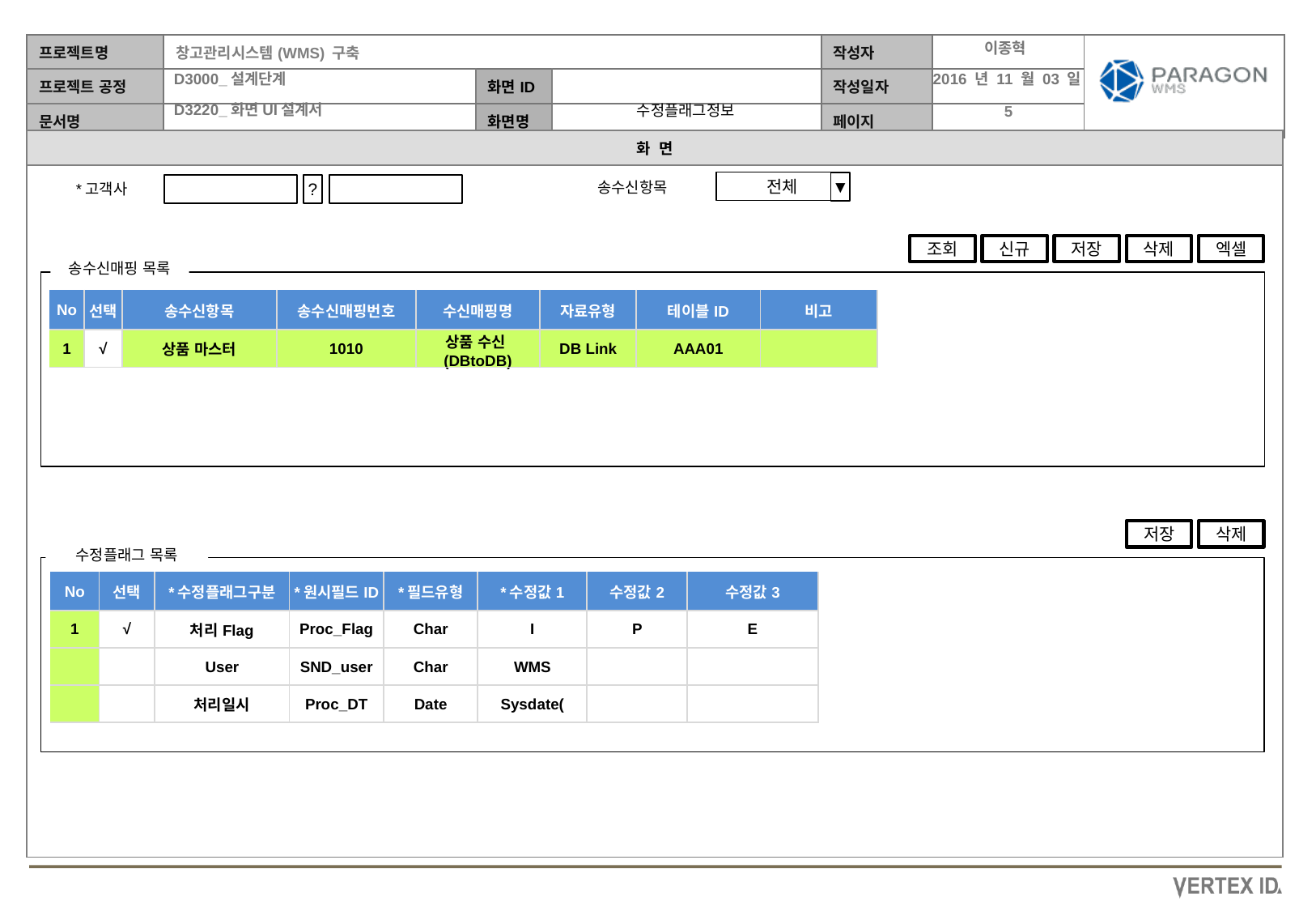

이종혁
2016 년 11 월 03 일
수정플래그정보
송수신항목
전체
▼
*고객사

?

조회
신규
저장
삭제
엑셀
송수신매핑 목록

| No | 선택 | 송수신항목 | 송수신매핑번호 | 수신매핑명 | 자료유형 | 테이블ID | 비고 |
| --- | --- | --- | --- | --- | --- | --- | --- |
| 1 | √ | 상품 마스터 | 1010 | 상품 수신(DBtoDB) | DB Link | AAA01 |  |
저장
삭제
수정플래그 목록

| No | 선택 | \*수정플래그구분 | \*원시필드ID | \*필드유형 | \*수정값1 | 수정값2 | 수정값3 |
| --- | --- | --- | --- | --- | --- | --- | --- |
| 1 | √ | 처리Flag | Proc\_Flag | Char | I | P | E |
|  |  | User | SND\_user | Char | WMS |  |  |
|  |  | 처리일시 | Proc\_DT | Date | Sysdate( |  |  |